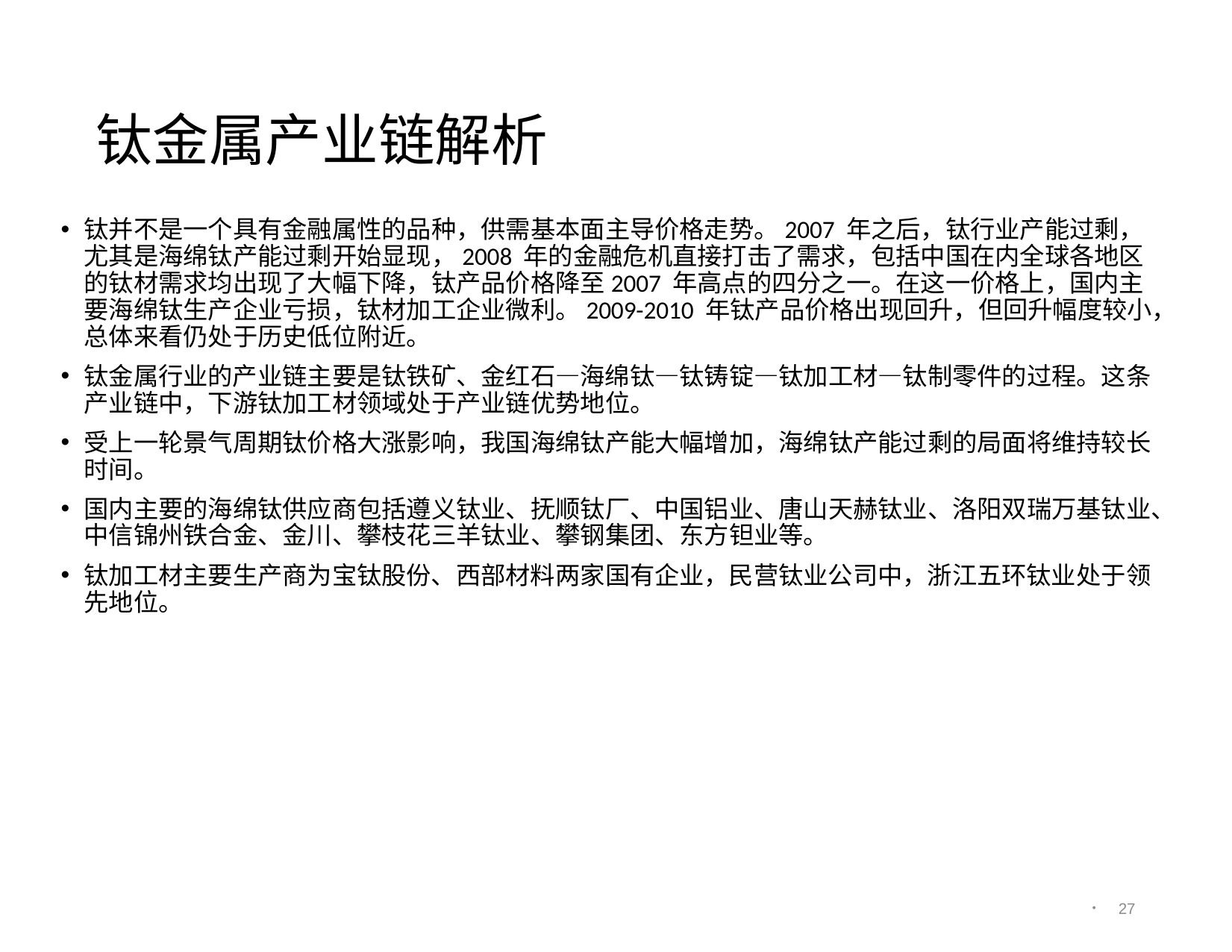

# 钛金属产业链解析
钛并不是一个具有金融属性的品种，供需基本面主导价格走势。2007 年之后，钛行业产能过剩，尤其是海绵钛产能过剩开始显现，2008 年的金融危机直接打击了需求，包括中国在内全球各地区的钛材需求均出现了大幅下降，钛产品价格降至2007 年高点的四分之一。在这一价格上，国内主要海绵钛生产企业亏损，钛材加工企业微利。2009-2010 年钛产品价格出现回升，但回升幅度较小，总体来看仍处于历史低位附近。
钛金属行业的产业链主要是钛铁矿、金红石—海绵钛—钛铸锭—钛加工材—钛制零件的过程。这条产业链中，下游钛加工材领域处于产业链优势地位。
受上一轮景气周期钛价格大涨影响，我国海绵钛产能大幅增加，海绵钛产能过剩的局面将维持较长时间。
国内主要的海绵钛供应商包括遵义钛业、抚顺钛厂、中国铝业、唐山天赫钛业、洛阳双瑞万基钛业、中信锦州铁合金、金川、攀枝花三羊钛业、攀钢集团、东方钽业等。
钛加工材主要生产商为宝钛股份、西部材料两家国有企业，民营钛业公司中，浙江五环钛业处于领先地位。

27